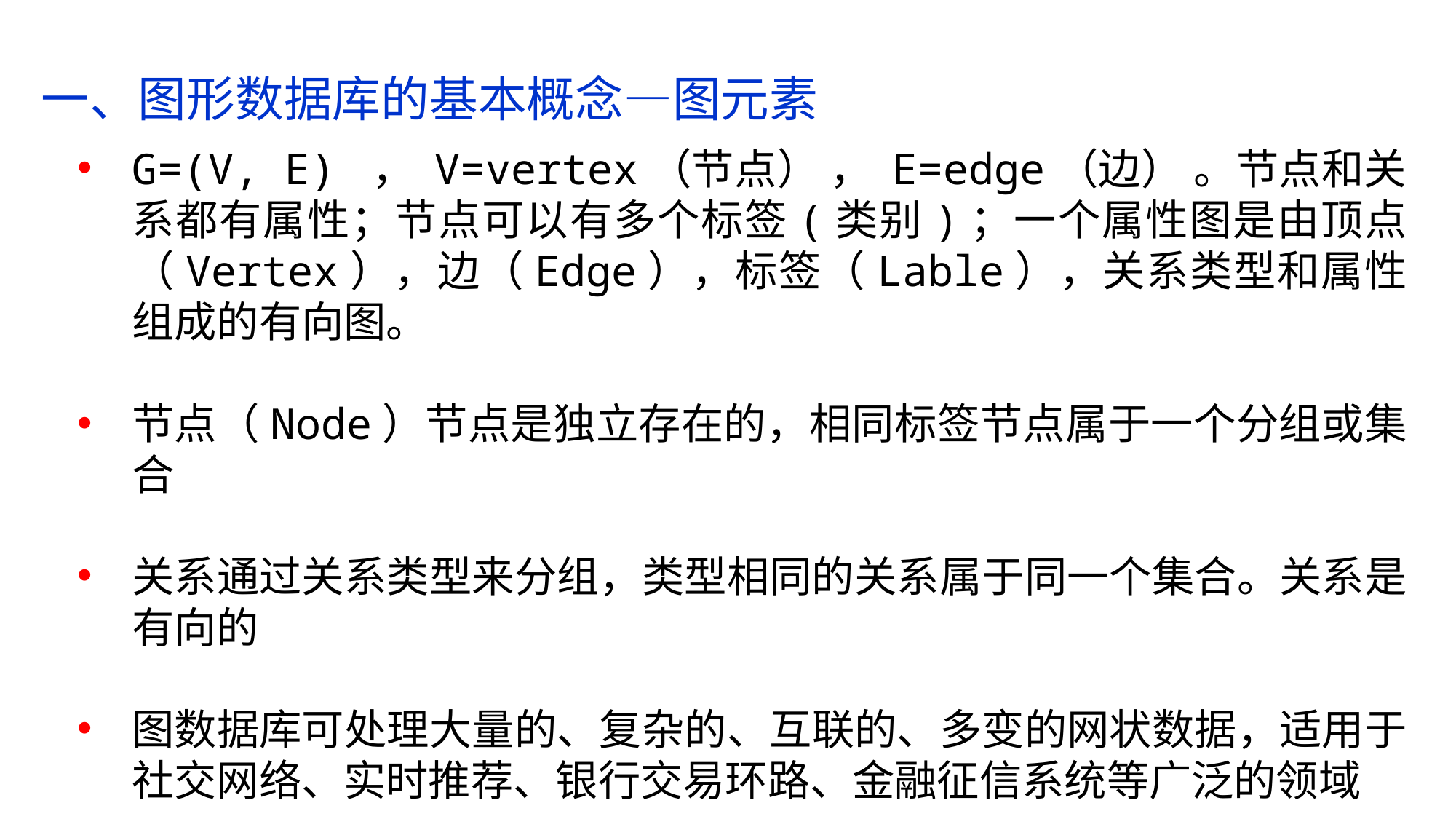

一、图形数据库的基本概念—图元素
G=(V, E) ， V=vertex（节点） ， E=edge（边） 。节点和关系都有属性；节点可以有多个标签(类别)；一个属性图是由顶点（Vertex），边（Edge），标签（Lable），关系类型和属性组成的有向图。

节点（Node）节点是独立存在的，相同标签节点属于一个分组或集合

关系通过关系类型来分组，类型相同的关系属于同一个集合。关系是有向的

图数据库可处理大量的、复杂的、互联的、多变的网状数据，适用于社交网络、实时推荐、银行交易环路、金融征信系统等广泛的领域